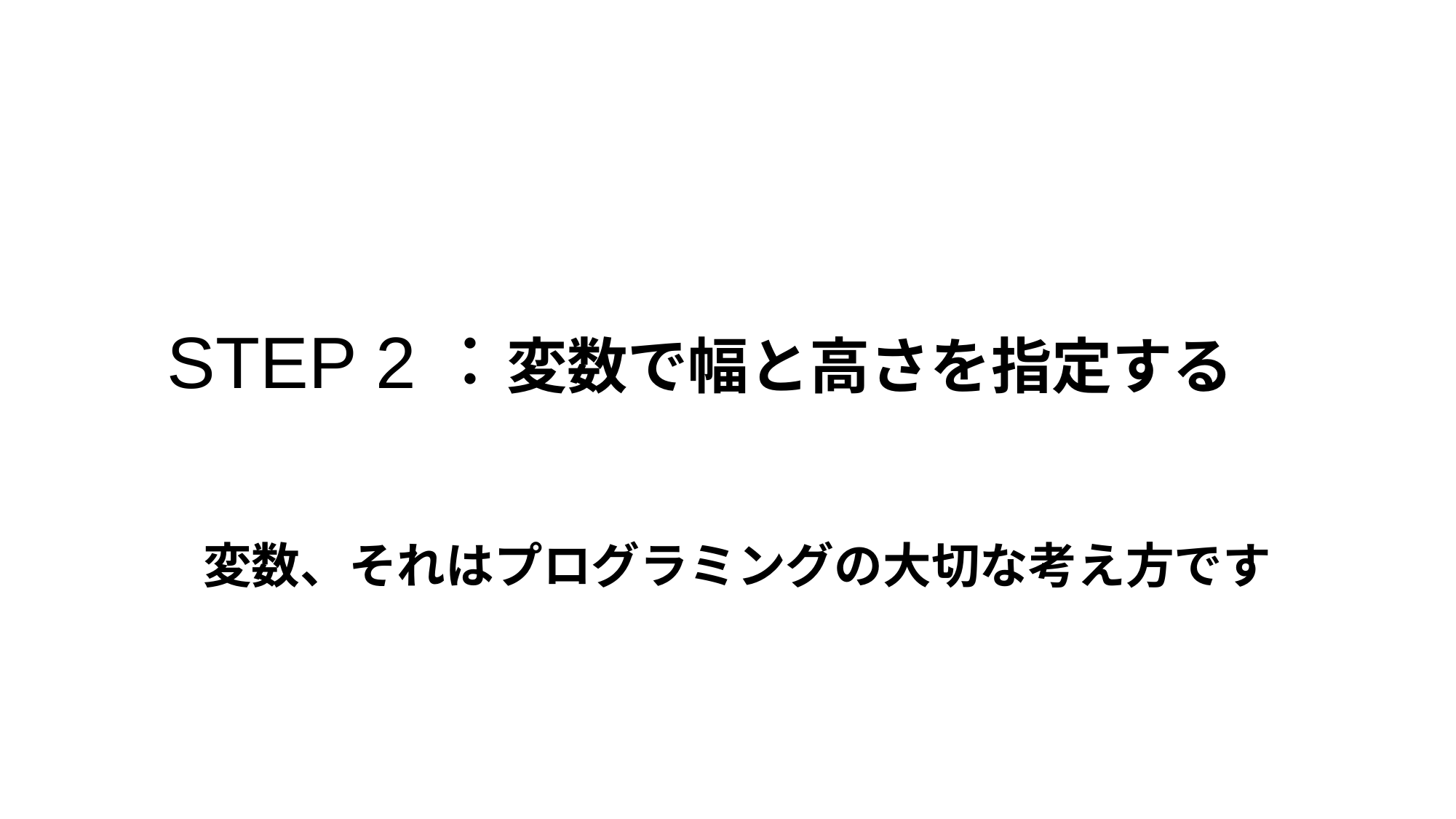

STEP 2：変数で幅と高さを指定する

変数、それはプログラミングの大切な考え方です